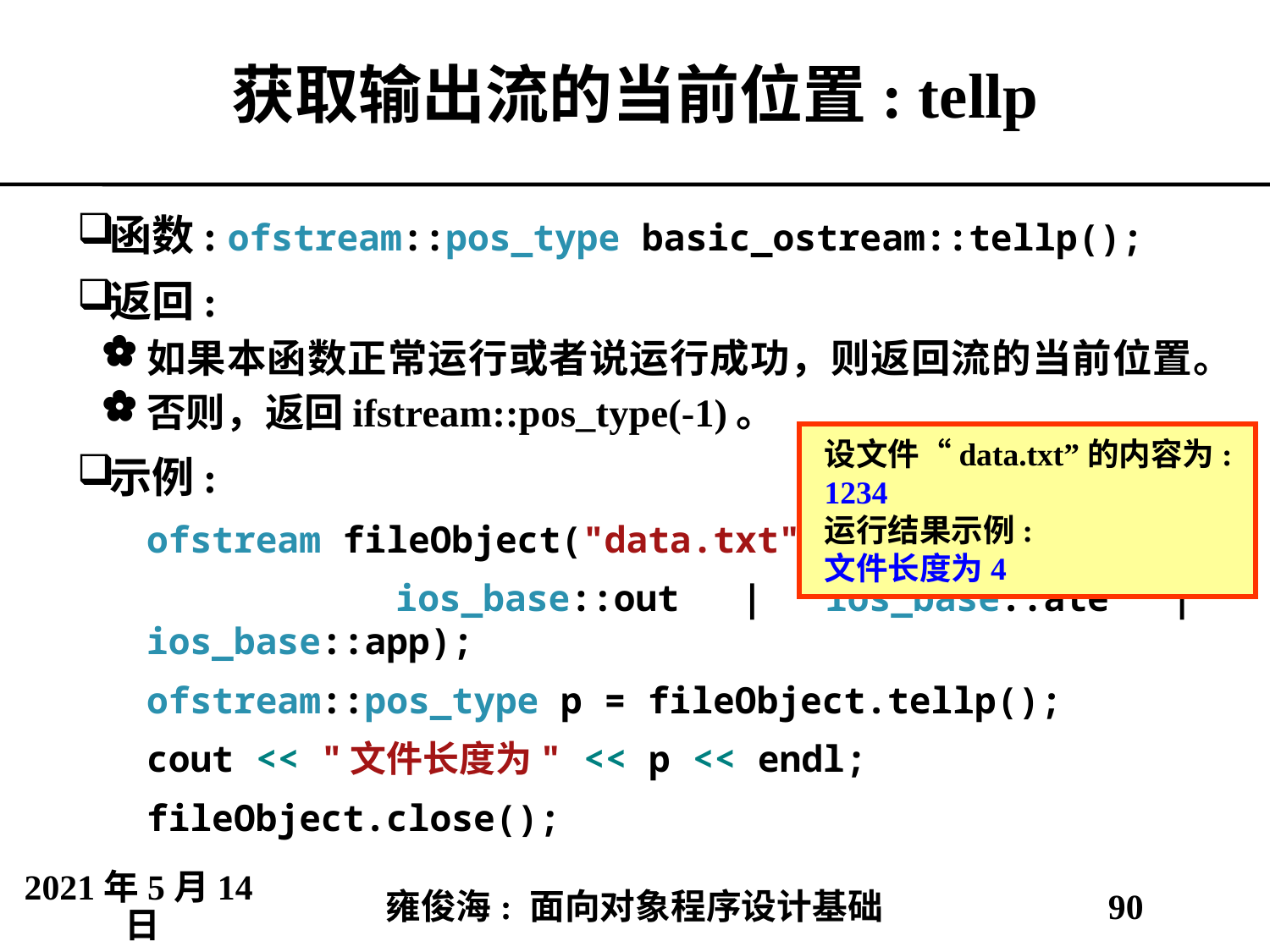

# 获取输出流的当前位置: tellp

函数: ofstream::pos_type basic_ostream::tellp();
返回:
如果本函数正常运行或者说运行成功，则返回流的当前位置。
否则，返回ifstream::pos_type(-1)。
示例:
ofstream fileObject("data.txt",
    ios_base::out | ios_base::ate | ios_base::app);
ofstream::pos_type p = fileObject.tellp();
cout << "文件长度为" << p << endl;
fileObject.close();
设文件“data.txt”的内容为:
1234
运行结果示例:
文件长度为4
2021年5月14日
雍俊海: 面向对象程序设计基础
90